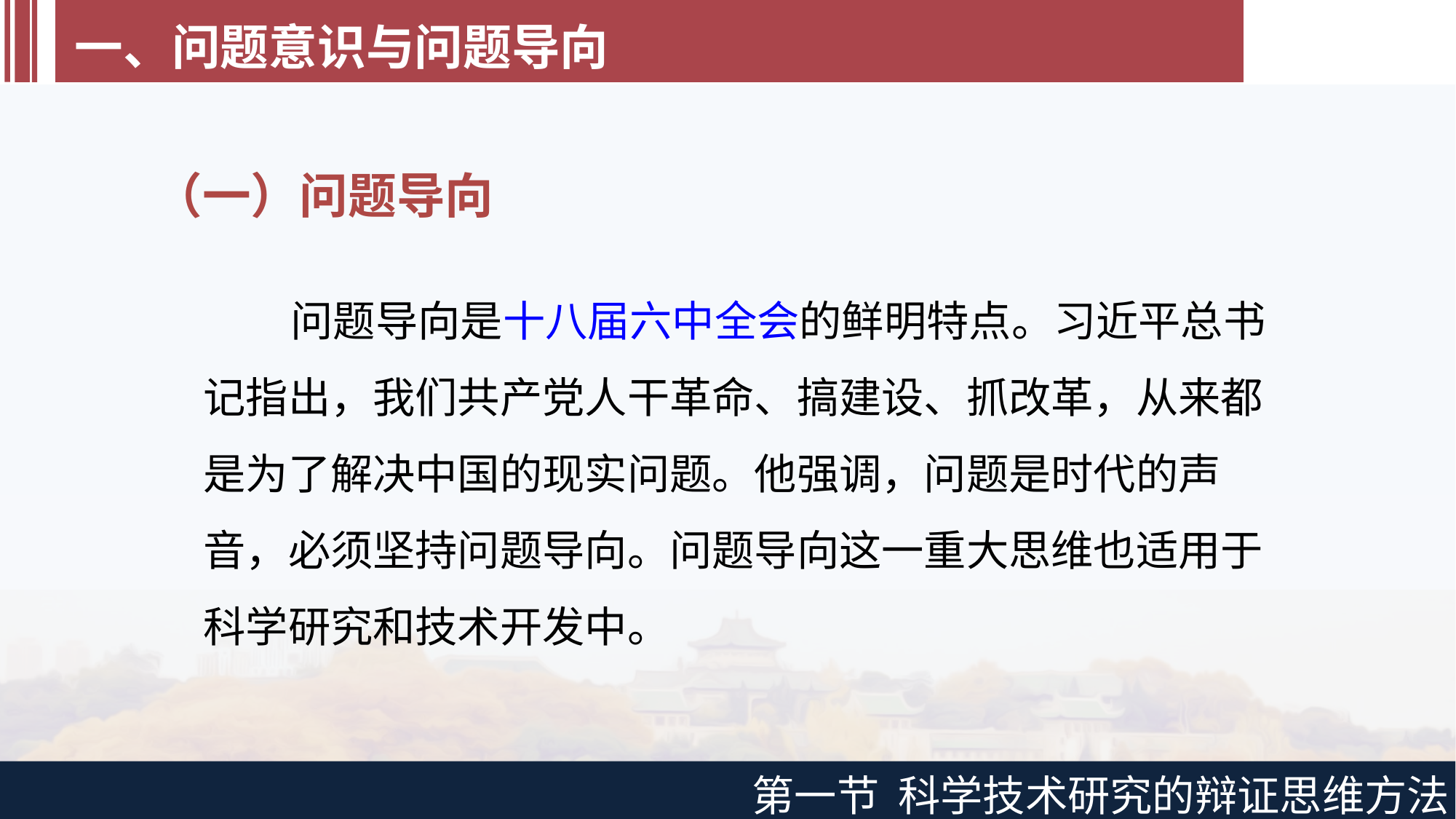

一、问题意识与问题导向
（一）问题导向
问题导向是十八届六中全会的鲜明特点。习近平总书记指出，我们共产党人干革命、搞建设、抓改革，从来都是为了解决中国的现实问题。他强调，问题是时代的声音，必须坚持问题导向。问题导向这一重大思维也适用于科学研究和技术开发中。
第一节  科学技术研究的辩证思维方法